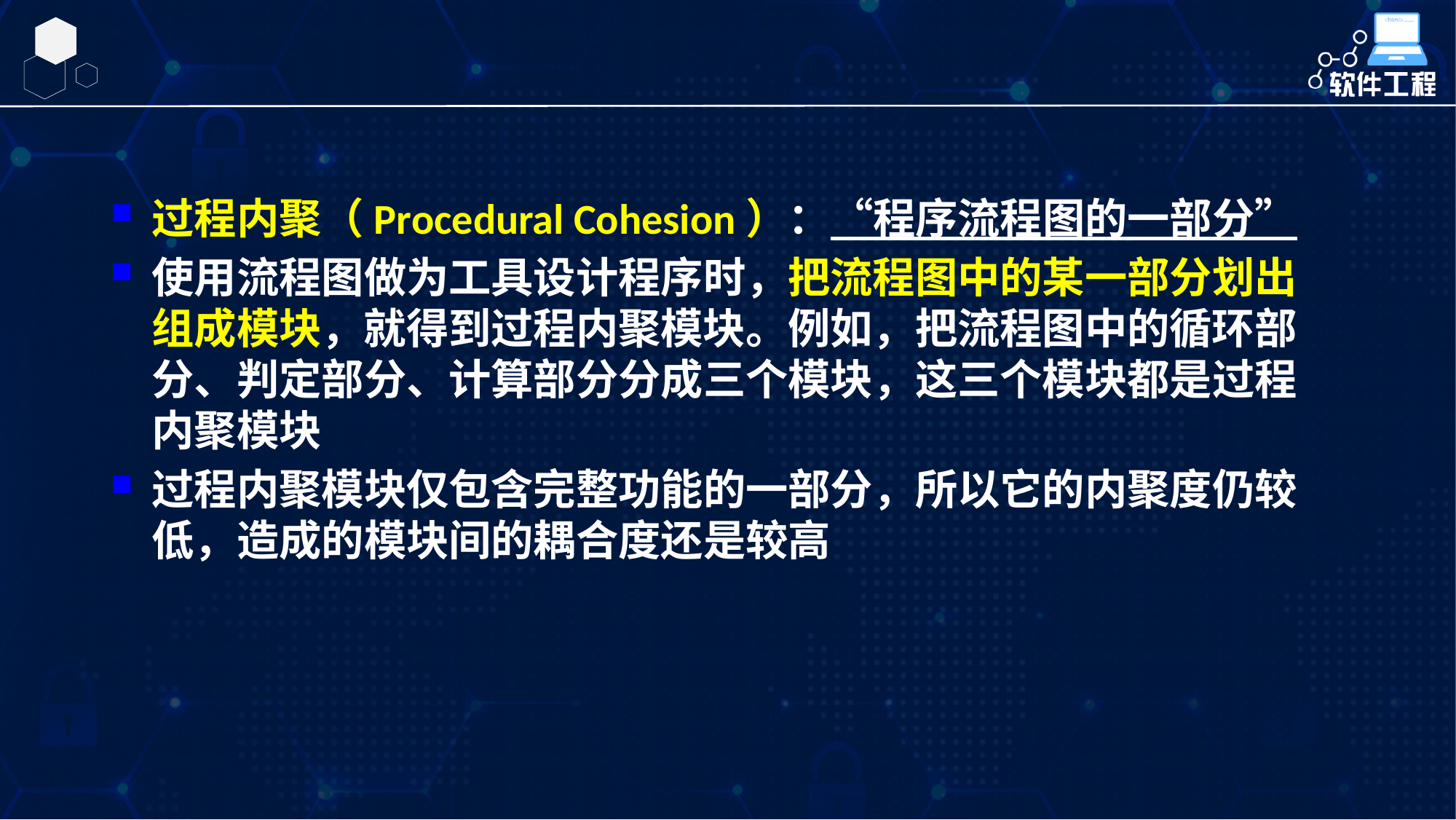

过程内聚（Procedural Cohesion）：“程序流程图的一部分”
使用流程图做为工具设计程序时，把流程图中的某一部分划出组成模块，就得到过程内聚模块。例如，把流程图中的循环部分、判定部分、计算部分分成三个模块，这三个模块都是过程内聚模块
过程内聚模块仅包含完整功能的一部分，所以它的内聚度仍较低，造成的模块间的耦合度还是较高